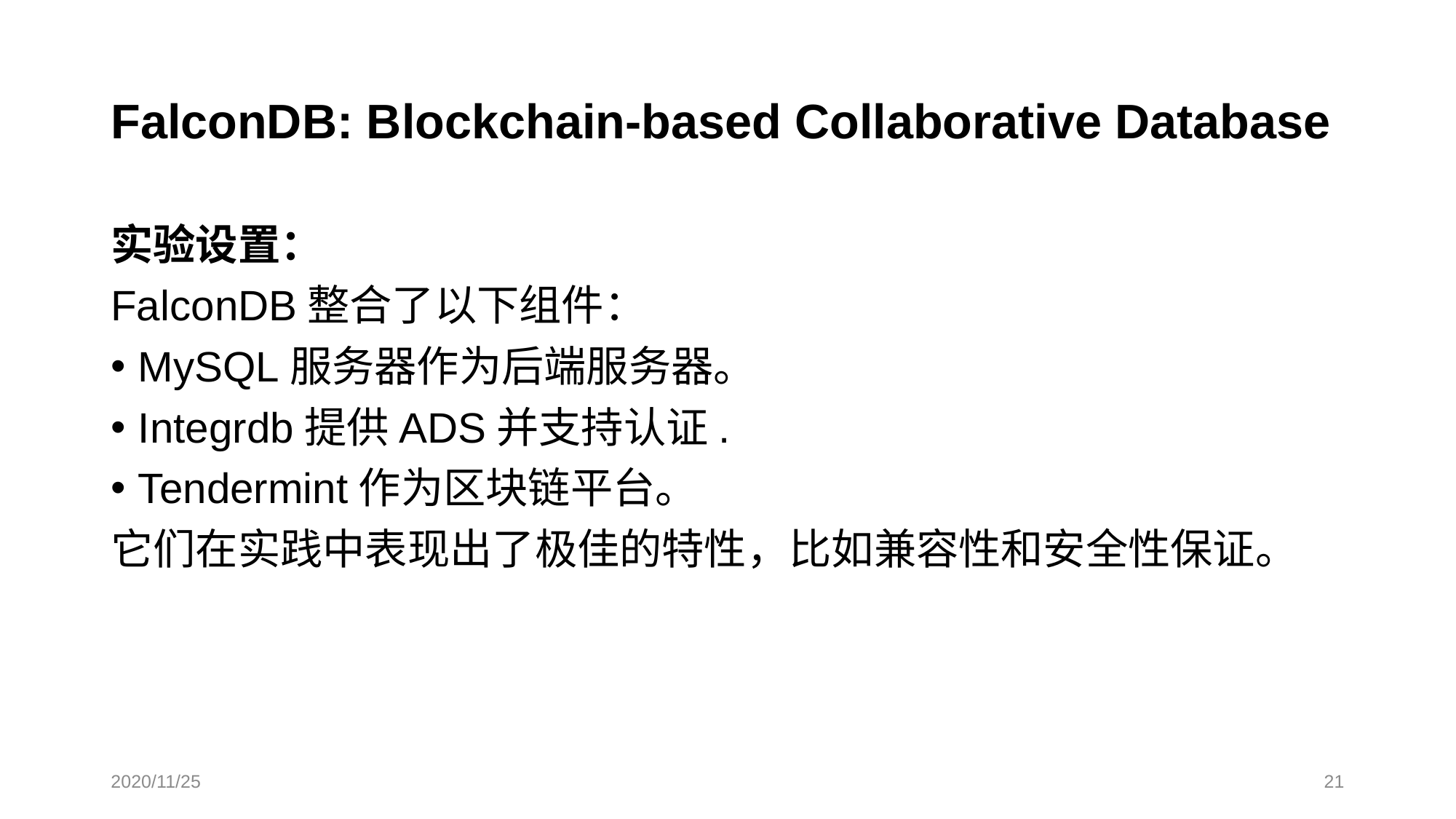

# FalconDB: Blockchain-based Collaborative Database
实验设置：
FalconDB整合了以下组件：
MySQL服务器作为后端服务器。
Integrdb提供ADS并支持认证.
Tendermint作为区块链平台。
它们在实践中表现出了极佳的特性，比如兼容性和安全性保证。
2020/11/25
21